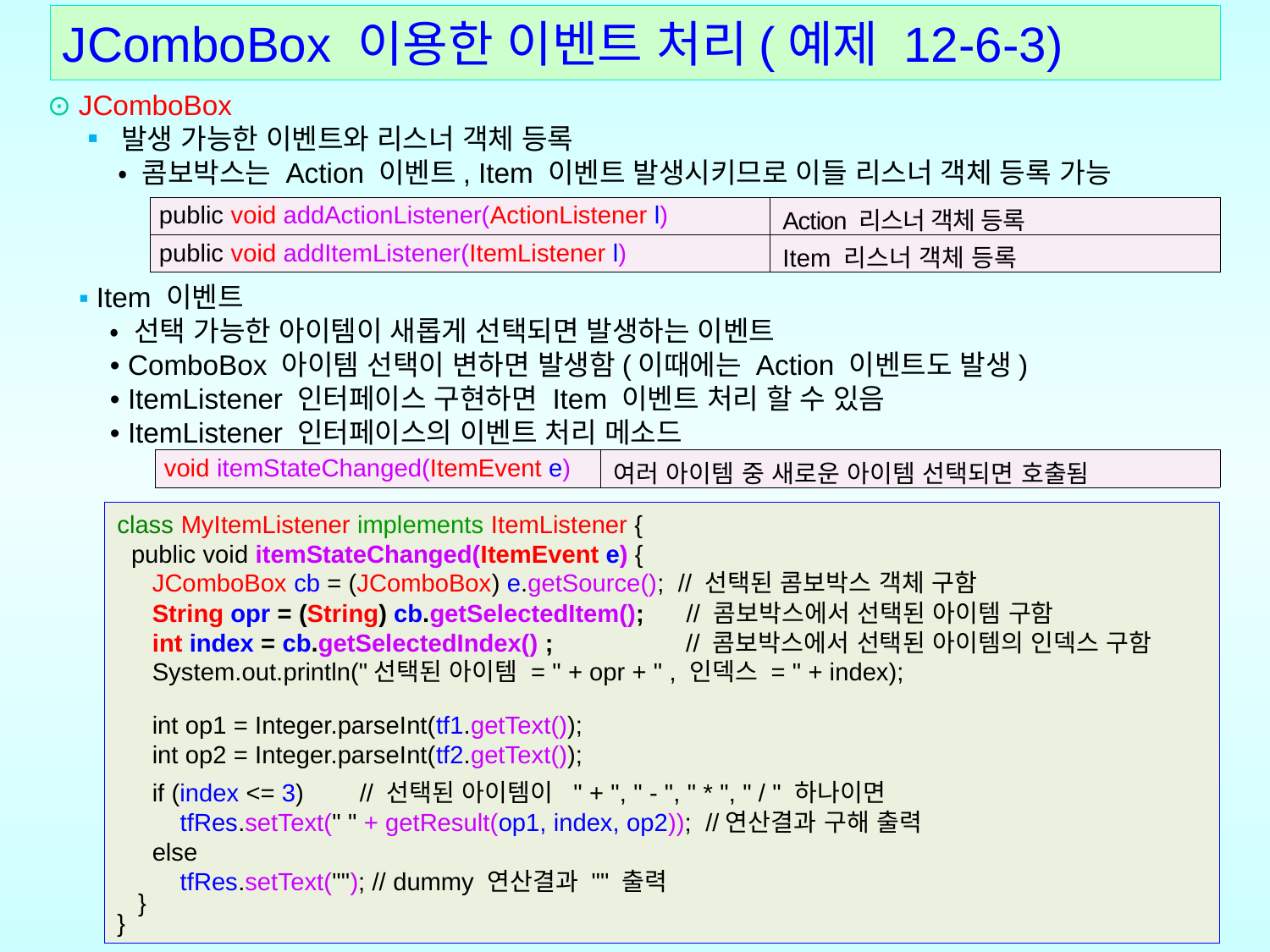

# JComboBox 이용한 이벤트 처리(예제 12-6-3)
⊙ JComboBox
    ▪ 발생 가능한 이벤트와 리스너 객체 등록
         • 콤보박스는 Action 이벤트, Item 이벤트 발생시키므로 이들 리스너 객체 등록 가능

    ▪ Item 이벤트
        • 선택 가능한 아이템이 새롭게 선택되면 발생하는 이벤트
        • ComboBox 아이템 선택이 변하면 발생함(이때에는 Action 이벤트도 발생)
        • ItemListener 인터페이스 구현하면 Item 이벤트 처리 할 수 있음
        • ItemListener 인터페이스의 이벤트 처리 메소드
| public void addActionListener(ActionListener l) | Action 리스너 객체 등록 |
| --- | --- |
| public void addItemListener(ItemListener l) | Item 리스너 객체 등록 |
| void itemStateChanged(ItemEvent e) | 여러 아이템 중 새로운 아이템 선택되면 호출됨 |
| --- | --- |
class MyItemListener implements ItemListener {
  public void itemStateChanged(ItemEvent e) {
     JComboBox cb = (JComboBox) e.getSource();  // 선택된 콤보박스 객체 구함
     String opr = (String) cb.getSelectedItem();      // 콤보박스에서 선택된 아이템 구함
     int index = cb.getSelectedIndex() ;                   // 콤보박스에서 선택된 아이템의 인덱스 구함
     System.out.println("선택된 아이템 = " + opr + " , 인덱스 = " + index);

     int op1 = Integer.parseInt(tf1.getText());
     int op2 = Integer.parseInt(tf2.getText());

     if (index <= 3)        // 선택된 아이템이  " + ", " - ", " * ", " / " 하나이면
         tfRes.setText(" " + getResult(op1, index, op2));  //연산결과 구해 출력
     else
         tfRes.setText(""); // dummy 연산결과 "" 출력
   }
}